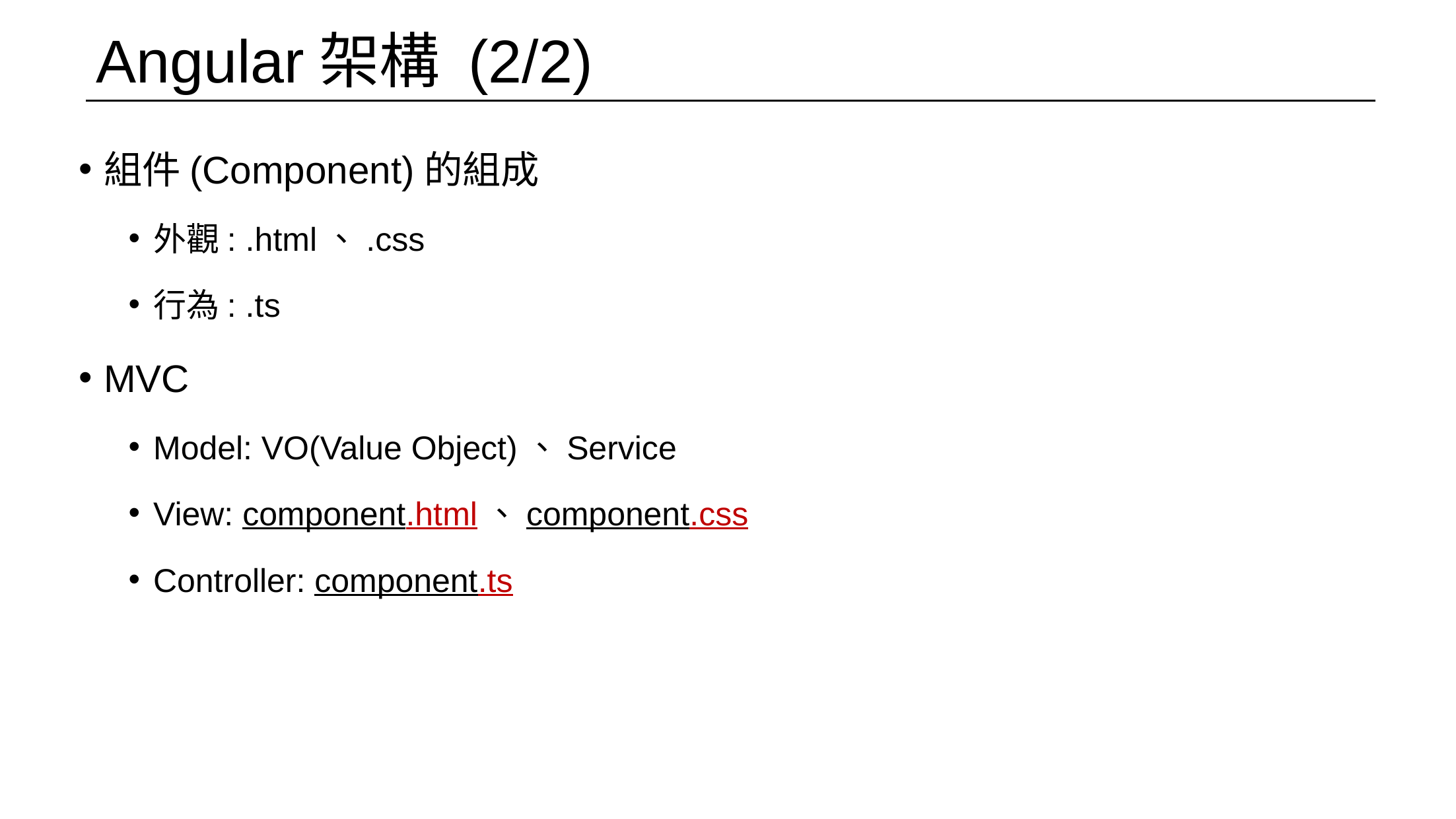

# Angular架構 (2/2)
組件(Component)的組成
外觀: .html、.css
行為: .ts
MVC
Model: VO(Value Object)、Service
View: component.html、component.css
Controller: component.ts